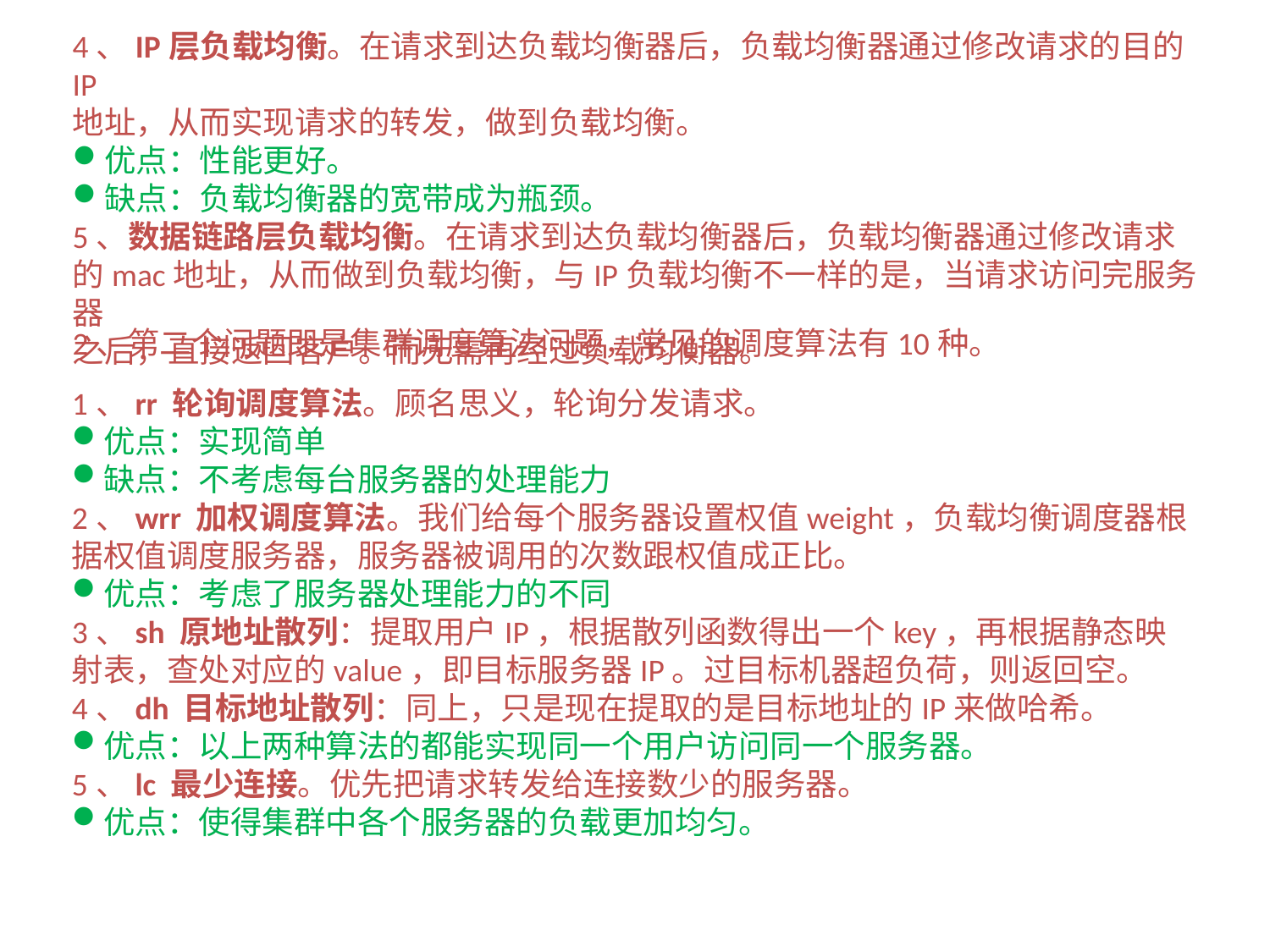

4、IP层负载均衡。在请求到达负载均衡器后，负载均衡器通过修改请求的目的IP
地址，从而实现请求的转发，做到负载均衡。
优点：性能更好。
缺点：负载均衡器的宽带成为瓶颈。
5、数据链路层负载均衡。在请求到达负载均衡器后，负载均衡器通过修改请求
的mac地址，从而做到负载均衡，与IP负载均衡不一样的是，当请求访问完服务器
之后，直接返回客户。而无需再经过负载均衡器。
2、第二个问题即是集群调度算法问题，常见的调度算法有10种。
1、rr 轮询调度算法。顾名思义，轮询分发请求。
优点：实现简单
缺点：不考虑每台服务器的处理能力
2、wrr 加权调度算法。我们给每个服务器设置权值weight，负载均衡调度器根据权值调度服务器，服务器被调用的次数跟权值成正比。
优点：考虑了服务器处理能力的不同
3、sh 原地址散列：提取用户IP，根据散列函数得出一个key，再根据静态映射表，查处对应的value，即目标服务器IP。过目标机器超负荷，则返回空。
4、dh 目标地址散列：同上，只是现在提取的是目标地址的IP来做哈希。
优点：以上两种算法的都能实现同一个用户访问同一个服务器。
5、lc 最少连接。优先把请求转发给连接数少的服务器。
优点：使得集群中各个服务器的负载更加均匀。